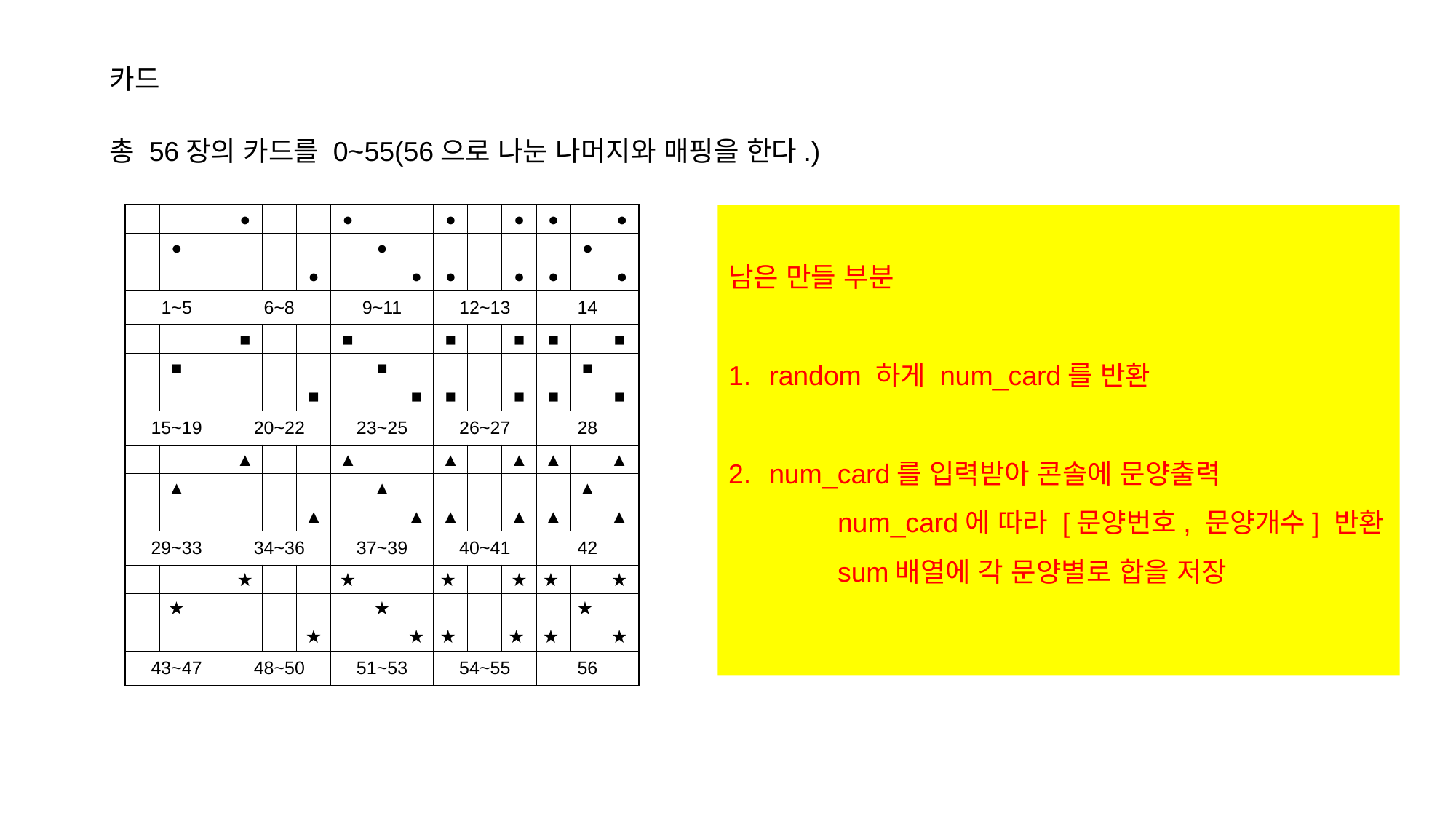

카드
총 56장의 카드를 0~55(56으로 나눈 나머지와 매핑을 한다.)
|  |  |  | ● |  |  | ● |  |  | ● |  | ● | ● |  | ● |
| --- | --- | --- | --- | --- | --- | --- | --- | --- | --- | --- | --- | --- | --- | --- |
|  | ● |  |  |  |  |  | ● |  |  |  |  |  | ● |  |
|  |  |  |  |  | ● |  |  | ● | ● |  | ● | ● |  | ● |
| 1~5 |  |  | 6~8 |  |  | 9~11 |  |  | 12~13 |  |  | 14 |  |  |
|  |  |  | ■ |  |  | ■ |  |  | ■ |  | ■ | ■ |  | ■ |
|  | ■ |  |  |  |  |  | ■ |  |  |  |  |  | ■ |  |
|  |  |  |  |  | ■ |  |  | ■ | ■ |  | ■ | ■ |  | ■ |
| 15~19 |  |  | 20~22 |  |  | 23~25 |  |  | 26~27 |  |  | 28 |  |  |
|  |  |  | ▲ |  |  | ▲ |  |  | ▲ |  | ▲ | ▲ |  | ▲ |
|  | ▲ |  |  |  |  |  | ▲ |  |  |  |  |  | ▲ |  |
|  |  |  |  |  | ▲ |  |  | ▲ | ▲ |  | ▲ | ▲ |  | ▲ |
| 29~33 |  |  | 34~36 |  |  | 37~39 |  |  | 40~41 |  |  | 42 |  |  |
|  |  |  | ★ |  |  | ★ |  |  | ★ |  | ★ | ★ |  | ★ |
|  | ★ |  |  |  |  |  | ★ |  |  |  |  |  | ★ |  |
|  |  |  |  |  | ★ |  |  | ★ | ★ |  | ★ | ★ |  | ★ |
| 43~47 |  |  | 48~50 |  |  | 51~53 |  |  | 54~55 |  |  | 56 |  |  |
남은 만들 부분

random 하게 num_card를 반환

num_card를 입력받아 콘솔에 문양출력
	num_card에 따라 [문양번호, 문양개수] 반환
	sum배열에 각 문양별로 합을 저장